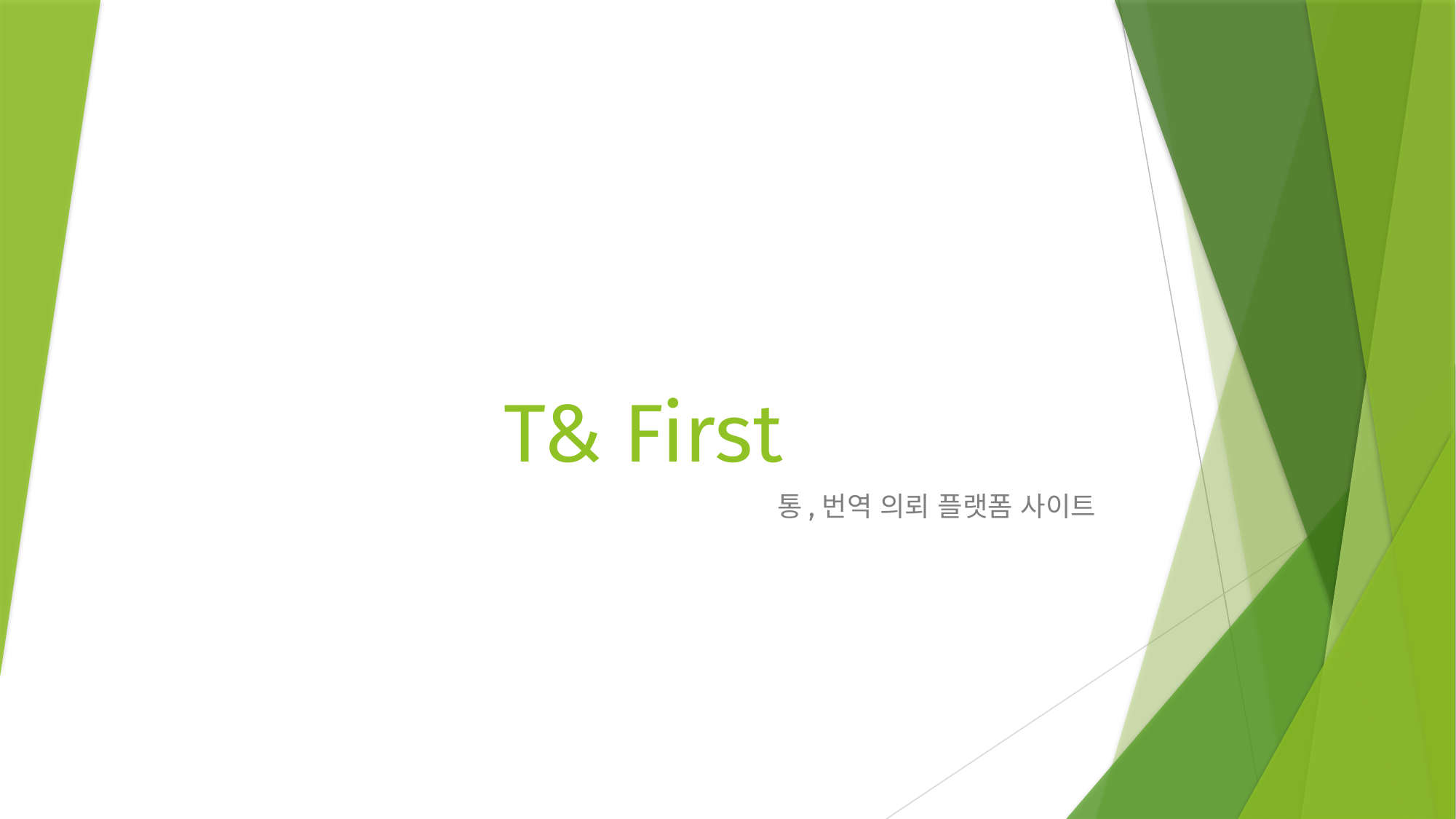

# T& First
통,번역 의뢰 플랫폼 사이트